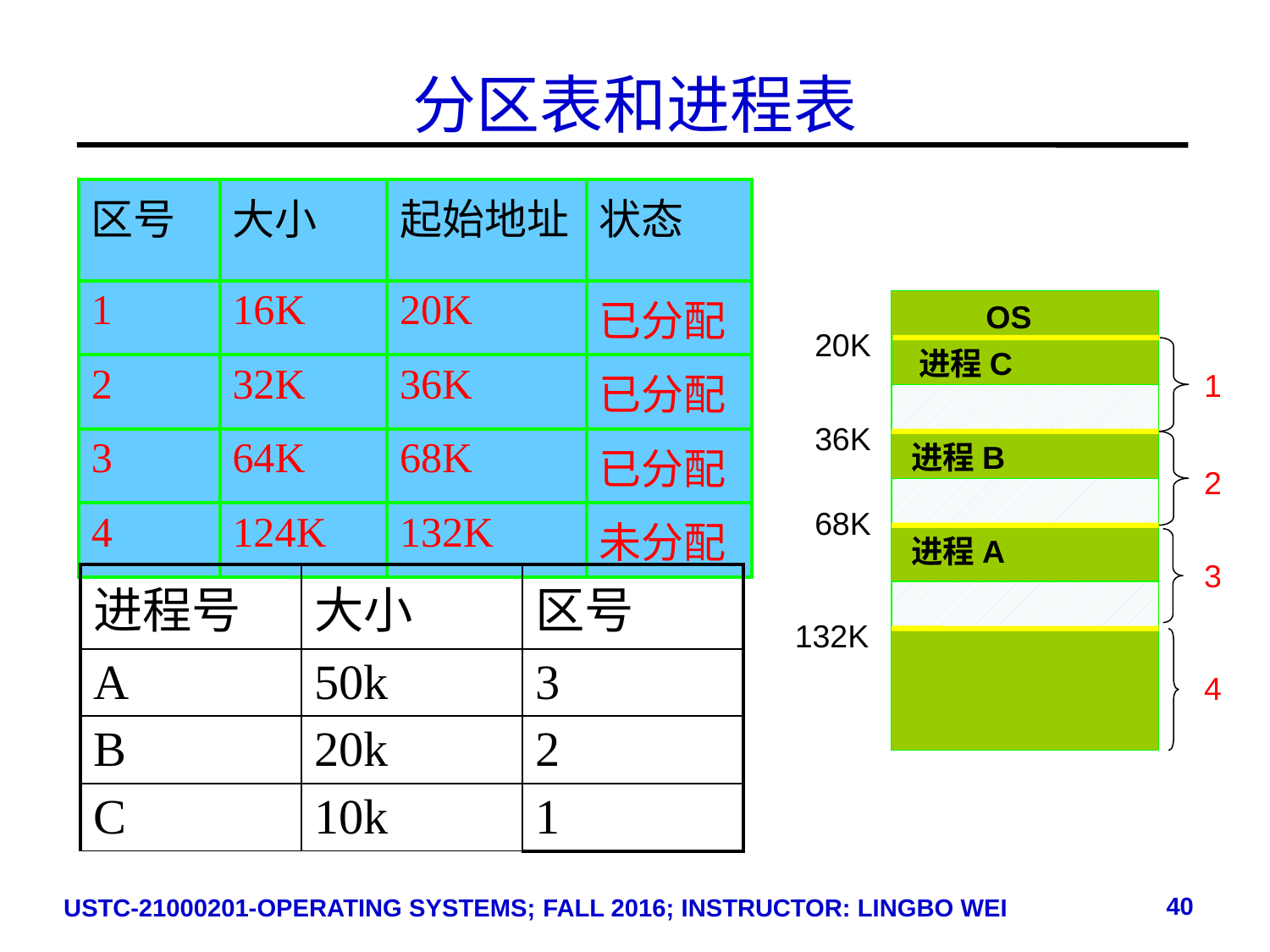

# 分区表和进程表
| 区号 | 大小 | 起始地址 | 状态 |
| --- | --- | --- | --- |
| 1 | 16K | 20K | 已分配 |
| 2 | 32K | 36K | 已分配 |
| 3 | 64K | 68K | 已分配 |
| 4 | 124K | 132K | 未分配 |

OS
20K

 进程C

36K

进程B

68K

进程A

132K

1
2
3
| 进程号 | 大小 | 区号 |
| --- | --- | --- |
| A | 50k | 3 |
| B | 20k | 2 |
| C | 10k | 1 |
4
40
USTC-21000201-OPERATING SYSTEMS; FALL 2016; INSTRUCTOR: LINGBO WEI